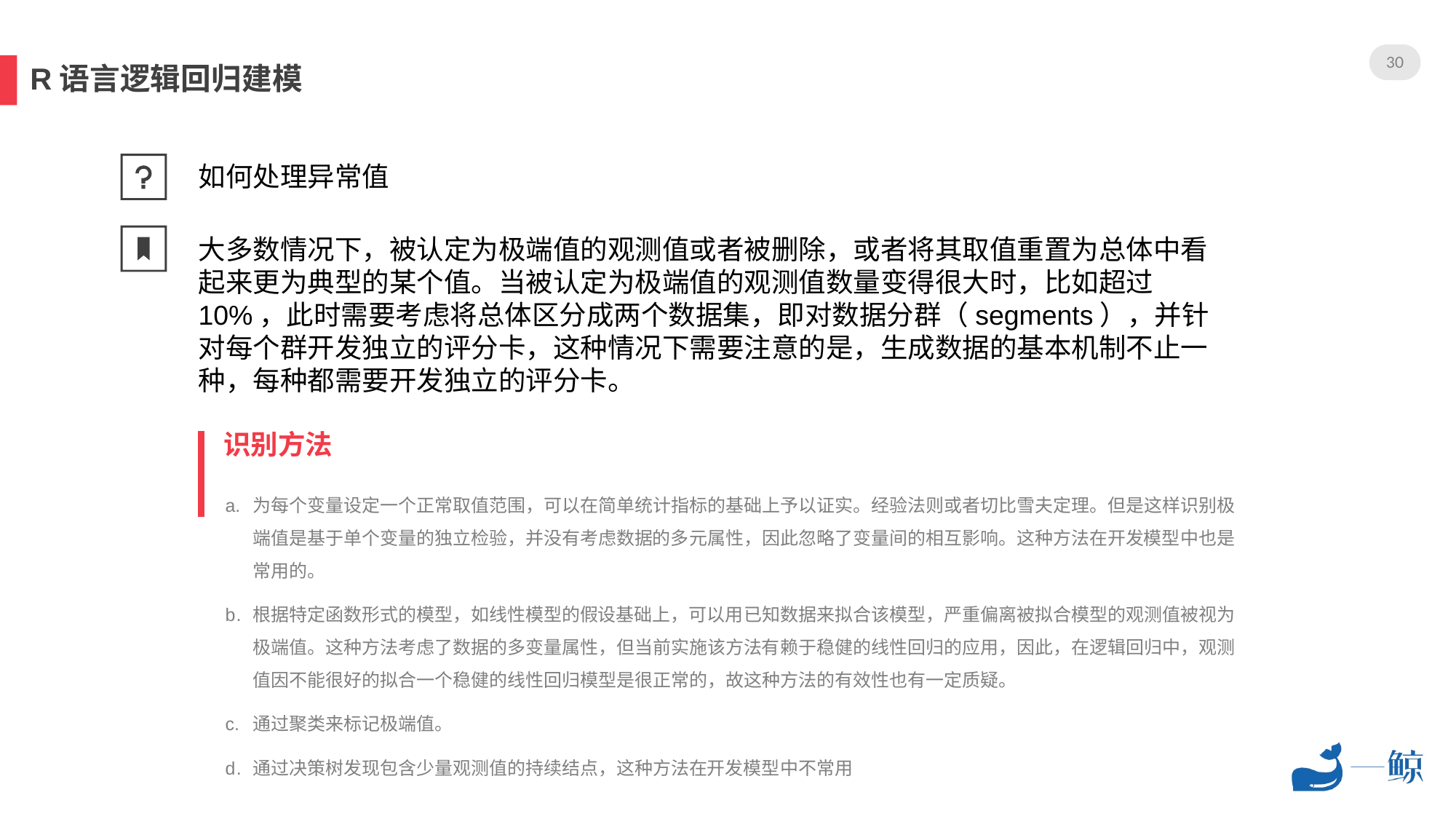

30
R语言逻辑回归建模

如何处理异常值

大多数情况下，被认定为极端值的观测值或者被删除，或者将其取值重置为总体中看起来更为典型的某个值。当被认定为极端值的观测值数量变得很大时，比如超过10%，此时需要考虑将总体区分成两个数据集，即对数据分群（segments），并针对每个群开发独立的评分卡，这种情况下需要注意的是，生成数据的基本机制不止一种，每种都需要开发独立的评分卡。
识别方法
为每个变量设定一个正常取值范围，可以在简单统计指标的基础上予以证实。经验法则或者切比雪夫定理。但是这样识别极端值是基于单个变量的独立检验，并没有考虑数据的多元属性，因此忽略了变量间的相互影响。这种方法在开发模型中也是常用的。
根据特定函数形式的模型，如线性模型的假设基础上，可以用已知数据来拟合该模型，严重偏离被拟合模型的观测值被视为极端值。这种方法考虑了数据的多变量属性，但当前实施该方法有赖于稳健的线性回归的应用，因此，在逻辑回归中，观测值因不能很好的拟合一个稳健的线性回归模型是很正常的，故这种方法的有效性也有一定质疑。
通过聚类来标记极端值。
通过决策树发现包含少量观测值的持续结点，这种方法在开发模型中不常用